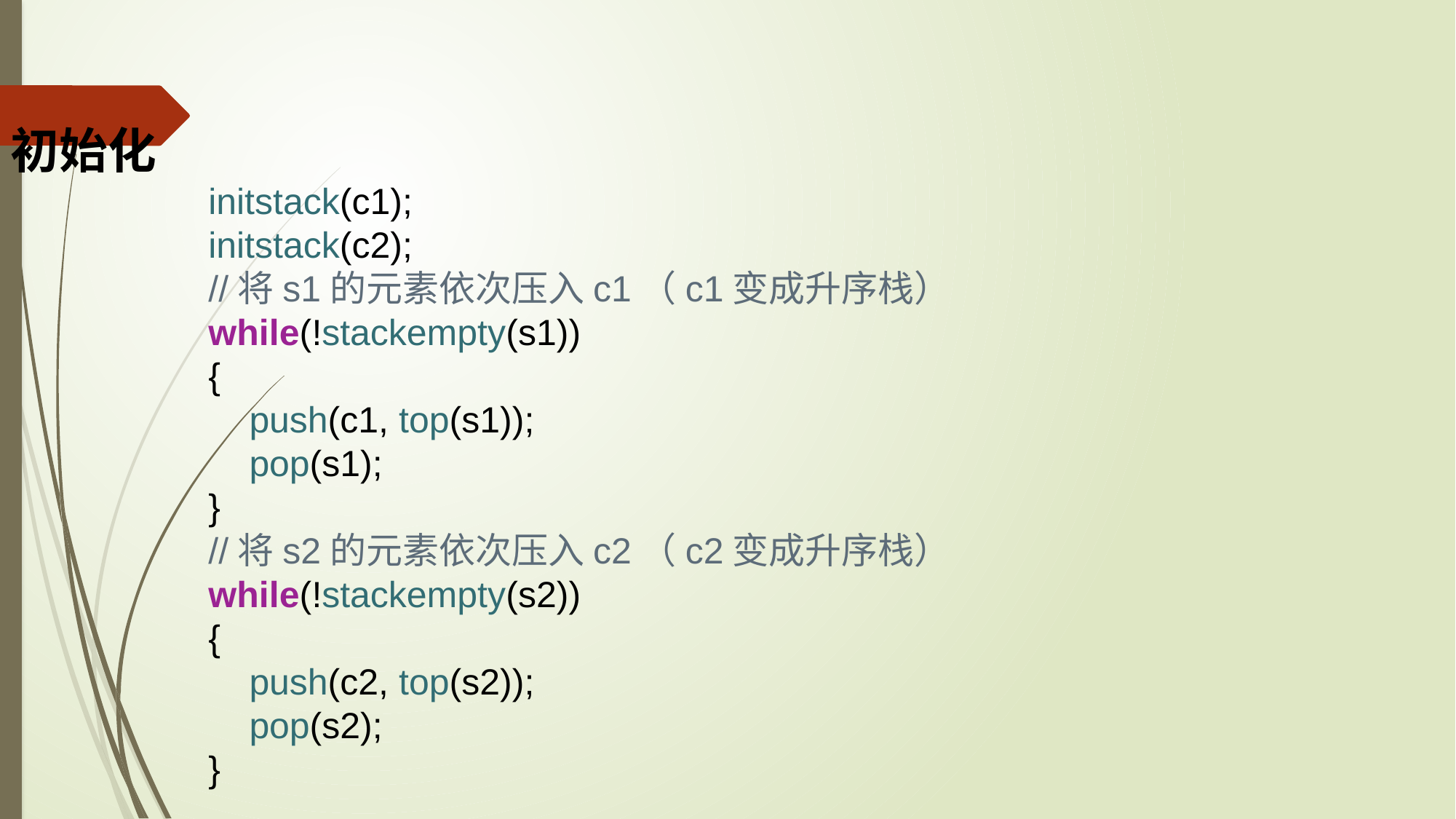

初始化
    initstack(c1);
    initstack(c2);
    //将s1的元素依次压入c1（c1变成升序栈）
    while(!stackempty(s1))
    {
        push(c1, top(s1));
        pop(s1);
    }
    //将s2的元素依次压入c2（c2变成升序栈）
    while(!stackempty(s2))
    {
        push(c2, top(s2));
        pop(s2);
    }